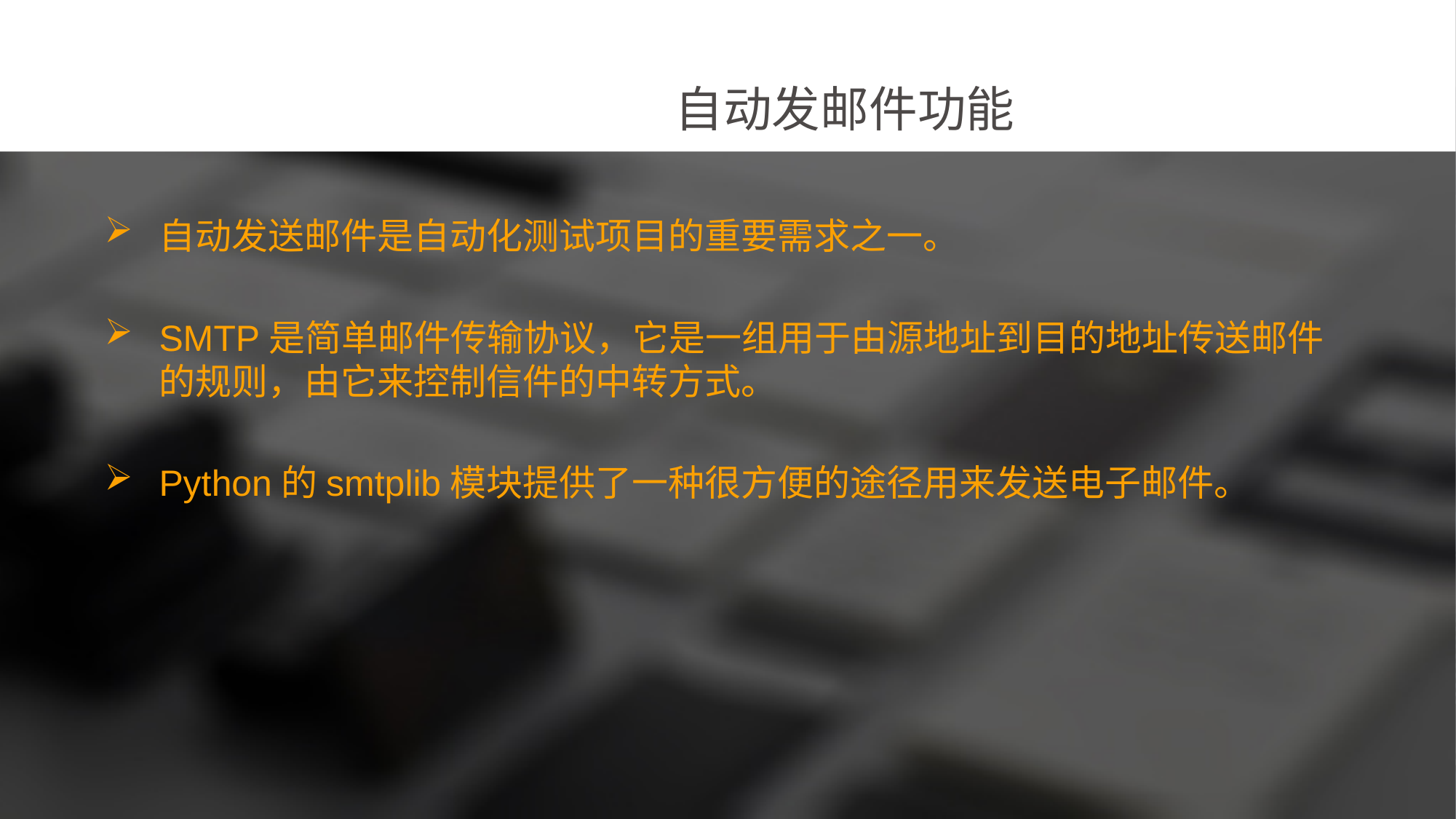

自动发邮件功能
自动发送邮件是自动化测试项目的重要需求之一。

SMTP是简单邮件传输协议，它是一组用于由源地址到目的地址传送邮件的规则，由它来控制信件的中转方式。

Python的smtplib模块提供了一种很方便的途径用来发送电子邮件。